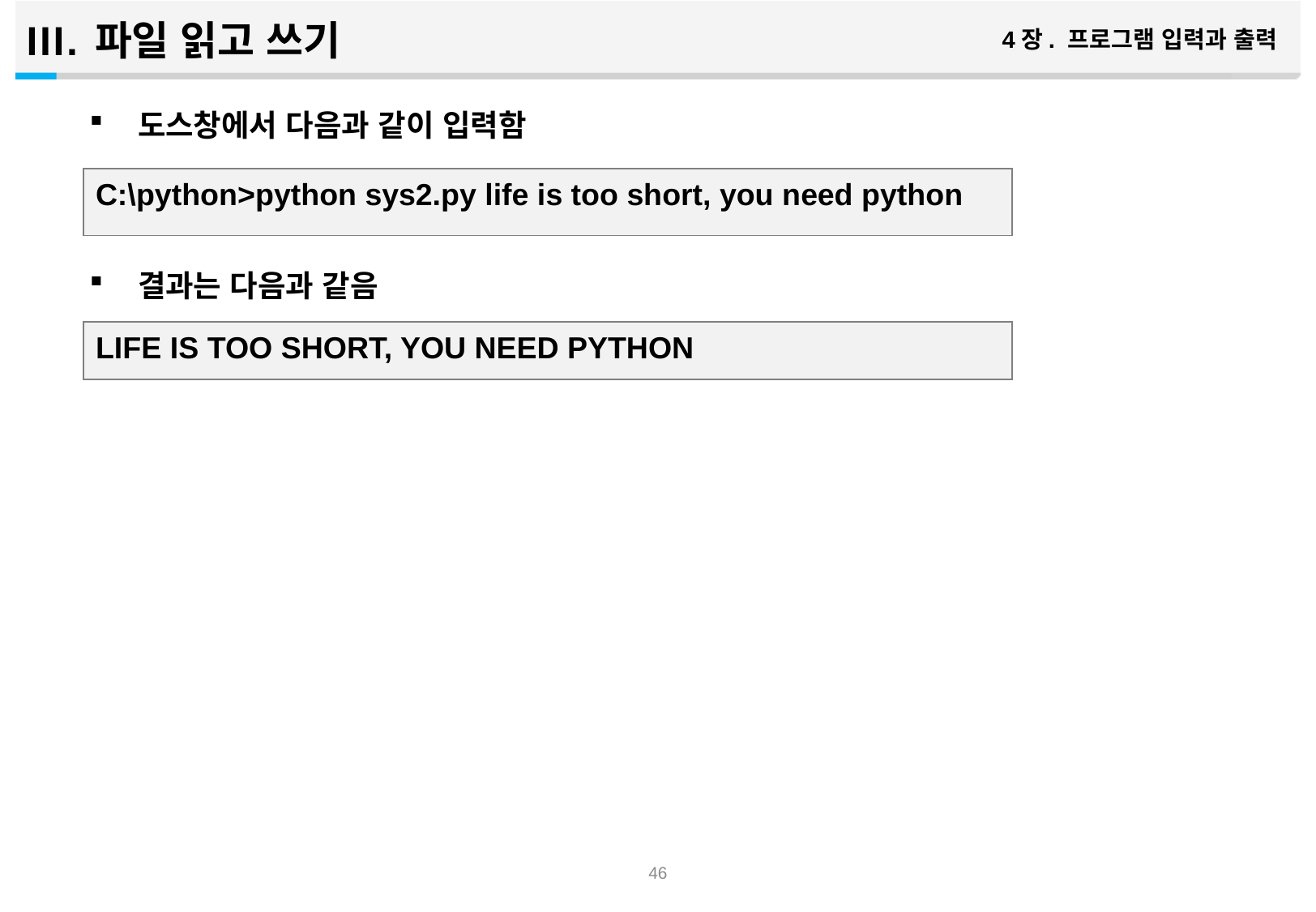

파일 읽고 쓰기
4장. 프로그램 입력과 출력
도스창에서 다음과 같이 입력함

결과는 다음과 같음
C:\python>python sys2.py life is too short, you need python

LIFE IS TOO SHORT, YOU NEED PYTHON
46